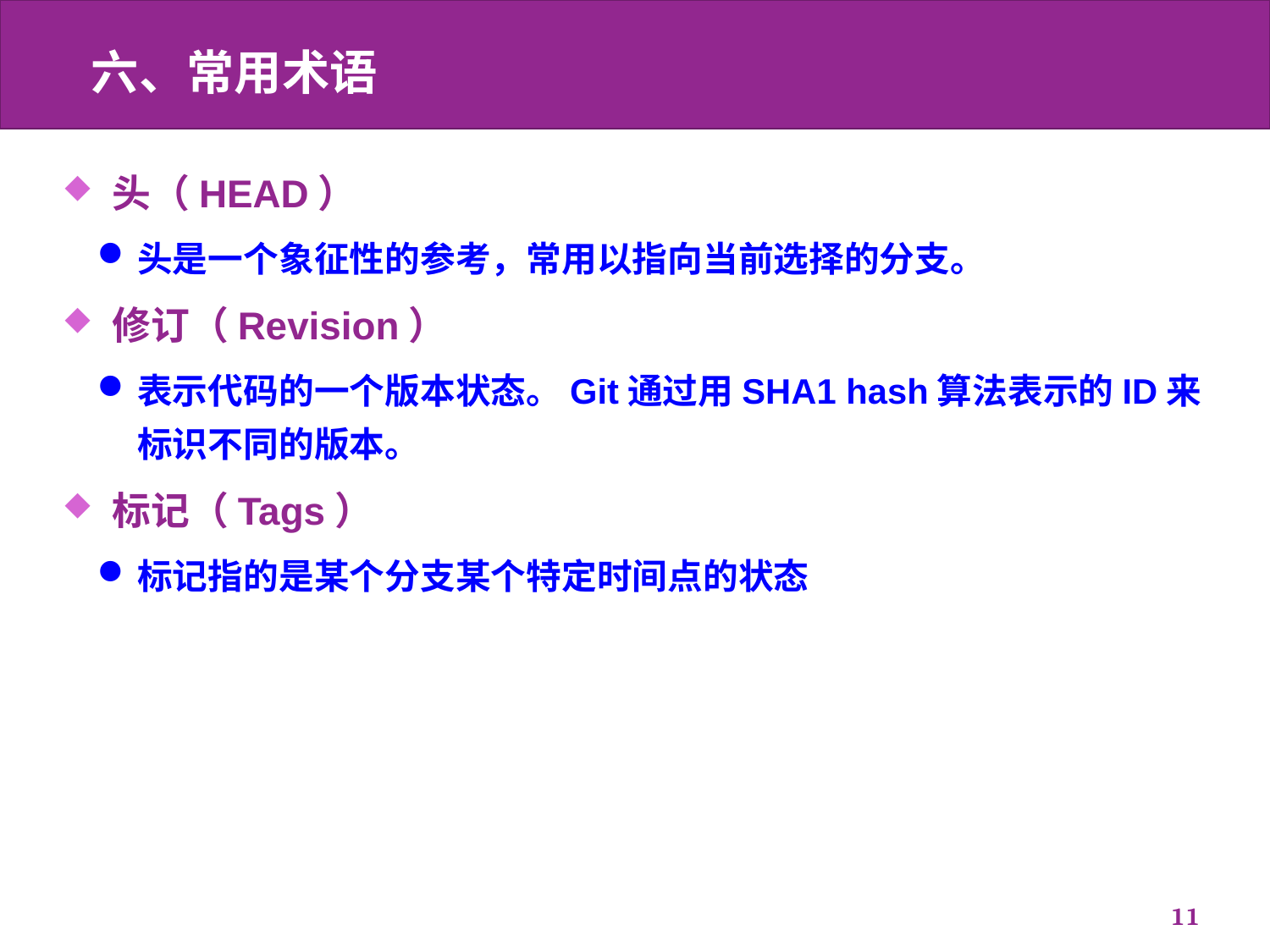

# 六、常用术语
头（HEAD）
头是一个象征性的参考，常用以指向当前选择的分支。
修订（Revision）
表示代码的一个版本状态。Git通过用SHA1 hash算法表示的ID来标识不同的版本。
标记（Tags）
标记指的是某个分支某个特定时间点的状态

11